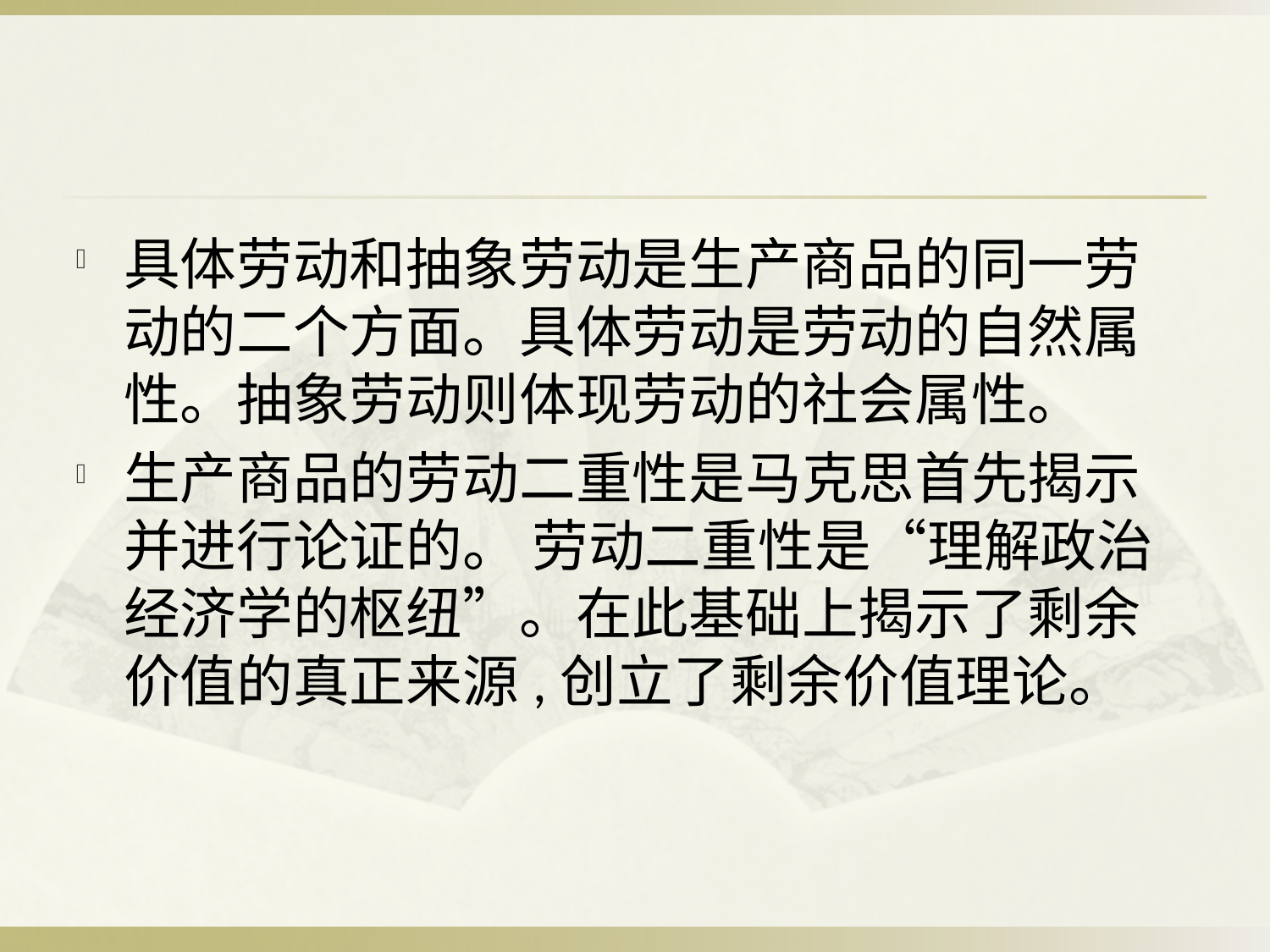

#
具体劳动和抽象劳动是生产商品的同一劳动的二个方面。具体劳动是劳动的自然属性。抽象劳动则体现劳动的社会属性。
生产商品的劳动二重性是马克思首先揭示并进行论证的。 劳动二重性是“理解政治经济学的枢纽”。在此基础上揭示了剩余价值的真正来源,创立了剩余价值理论。